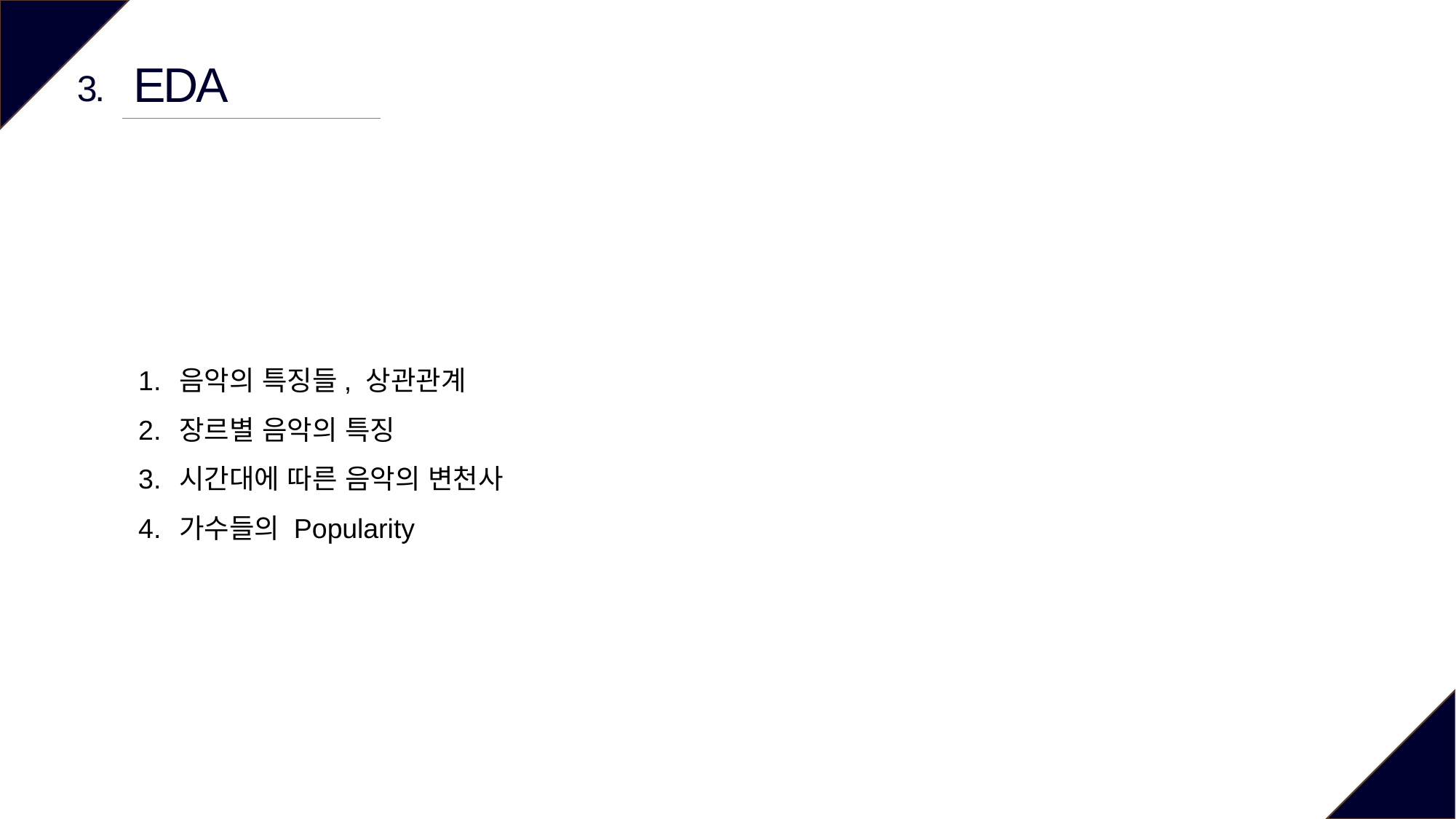

EDA
3.
음악의 특징들, 상관관계
장르별 음악의 특징
시간대에 따른 음악의 변천사
가수들의 Popularity